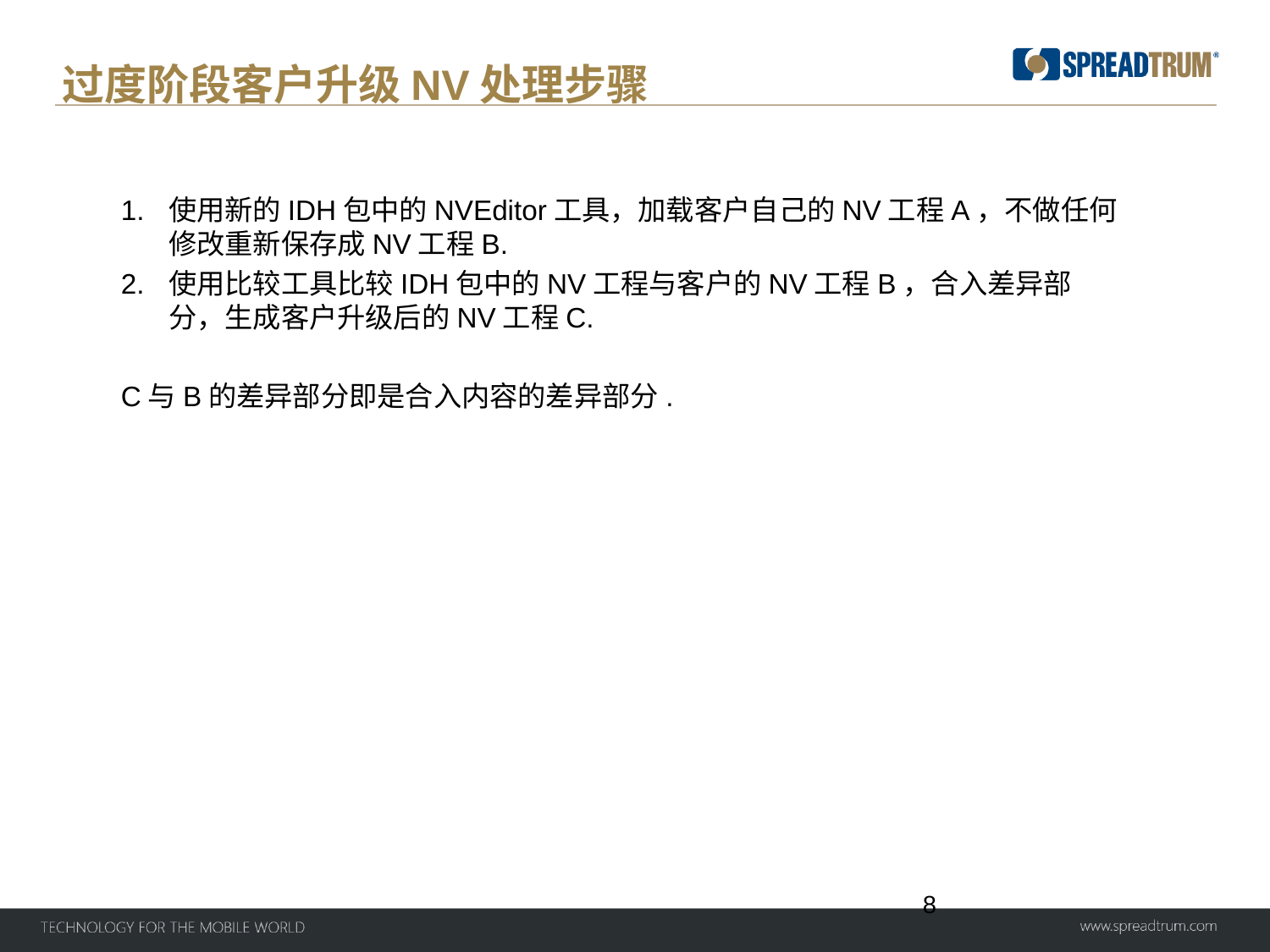

# 过度阶段客户升级NV处理步骤
使用新的IDH包中的NVEditor工具，加载客户自己的NV工程A，不做任何修改重新保存成NV工程B.
使用比较工具比较IDH包中的NV工程与客户的NV工程B，合入差异部分，生成客户升级后的NV工程C.

C与B的差异部分即是合入内容的差异部分.

8